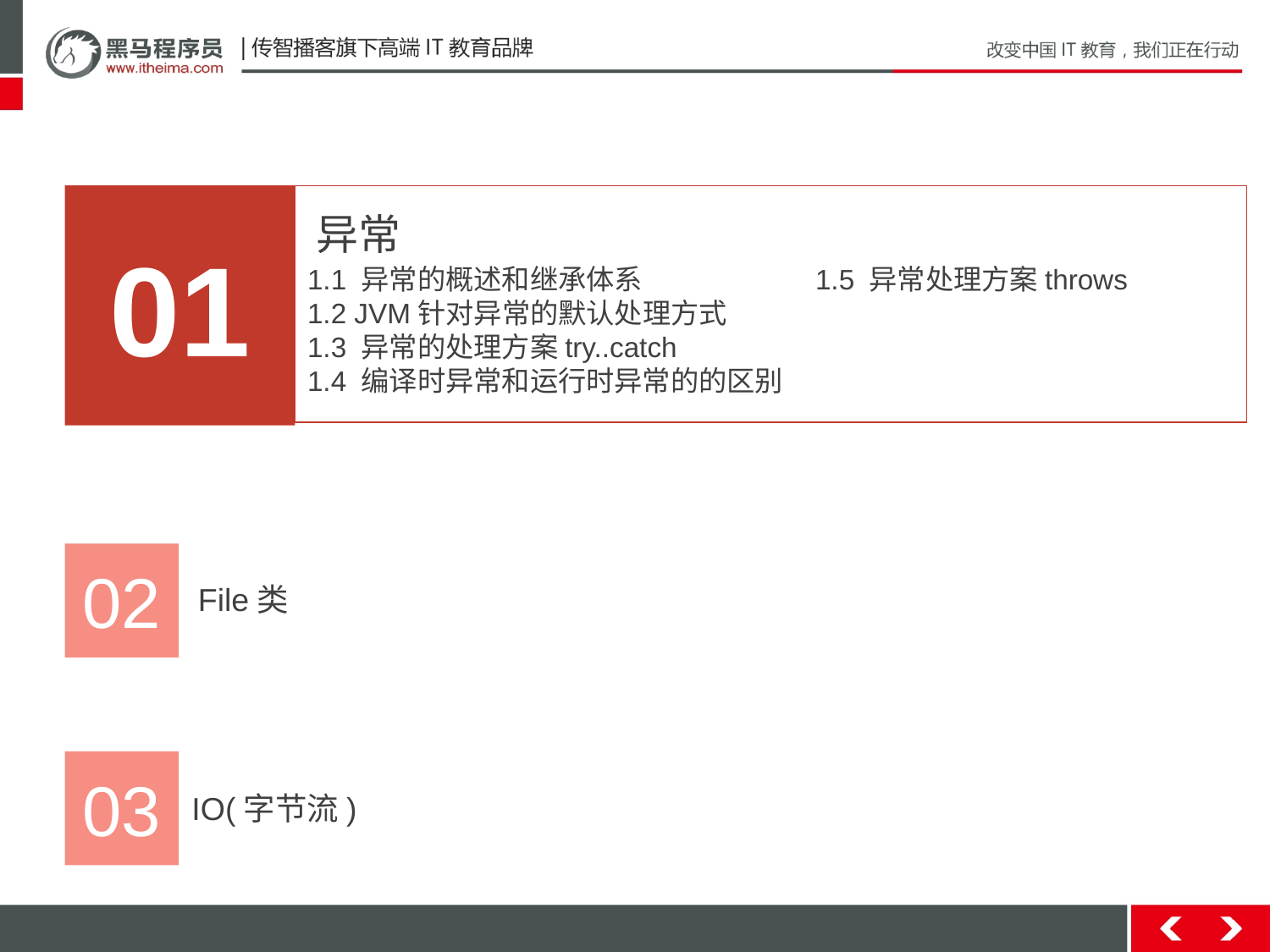

01
异常

1.1 异常的概述和继承体系		1.5 异常处理方案throws
1.2 JVM针对异常的默认处理方式
1.3 异常的处理方案try..catch
1.4 编译时异常和运行时异常的的区别
02
 File类
03
  IO(字节流)